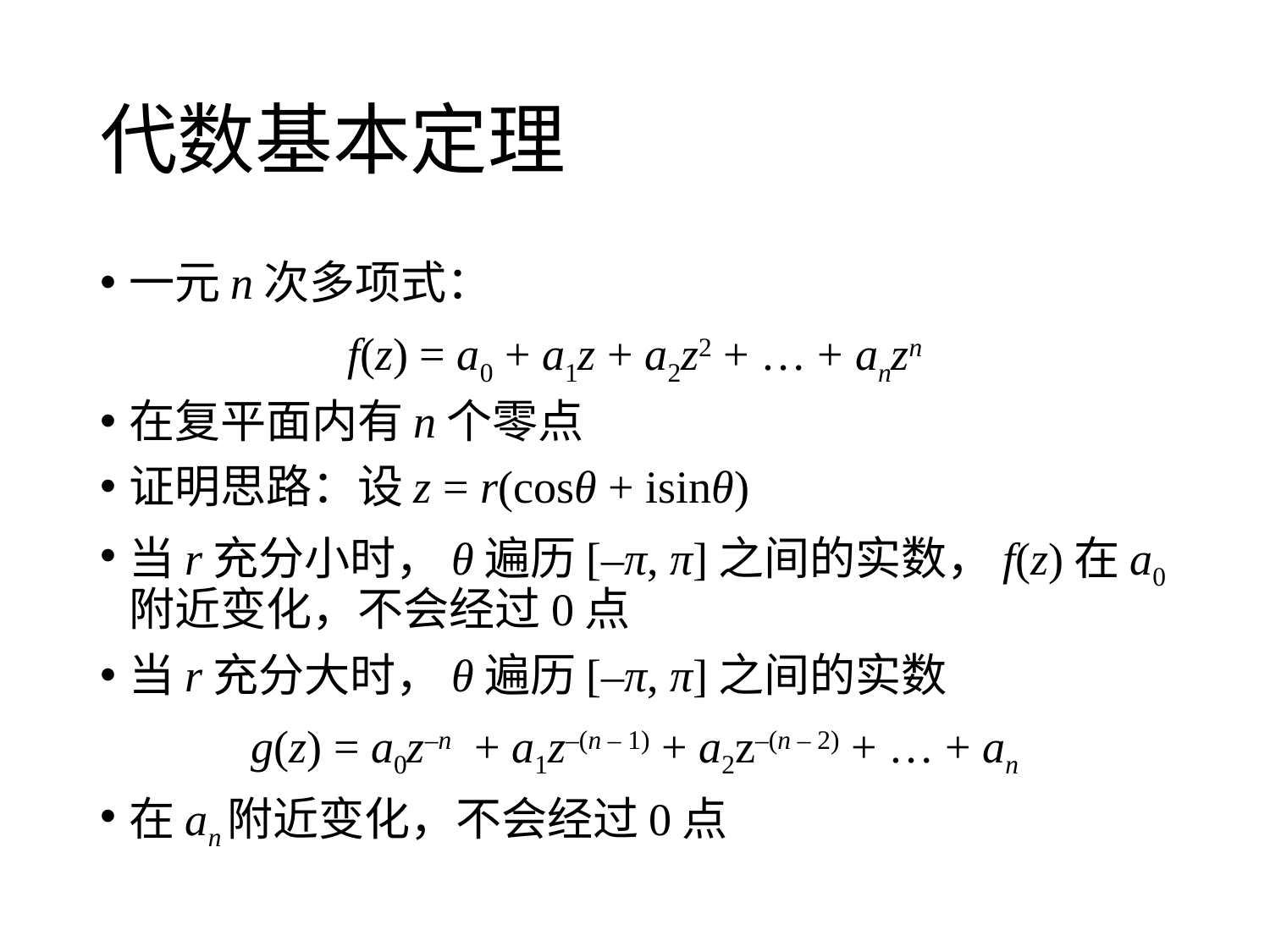

# 代数基本定理
一元n次多项式：
f(z) = a0 + a1z + a2z2 + … + anzn
在复平面内有n个零点
证明思路：设z = r(cosθ + isinθ)
当r充分小时，θ遍历[–π, π]之间的实数，f(z)在a0附近变化，不会经过0点
当r充分大时，θ遍历[–π, π]之间的实数
g(z) = a0z–n  + a1z–(n – 1) + a2z–(n – 2) + … + an
在an附近变化，不会经过0点